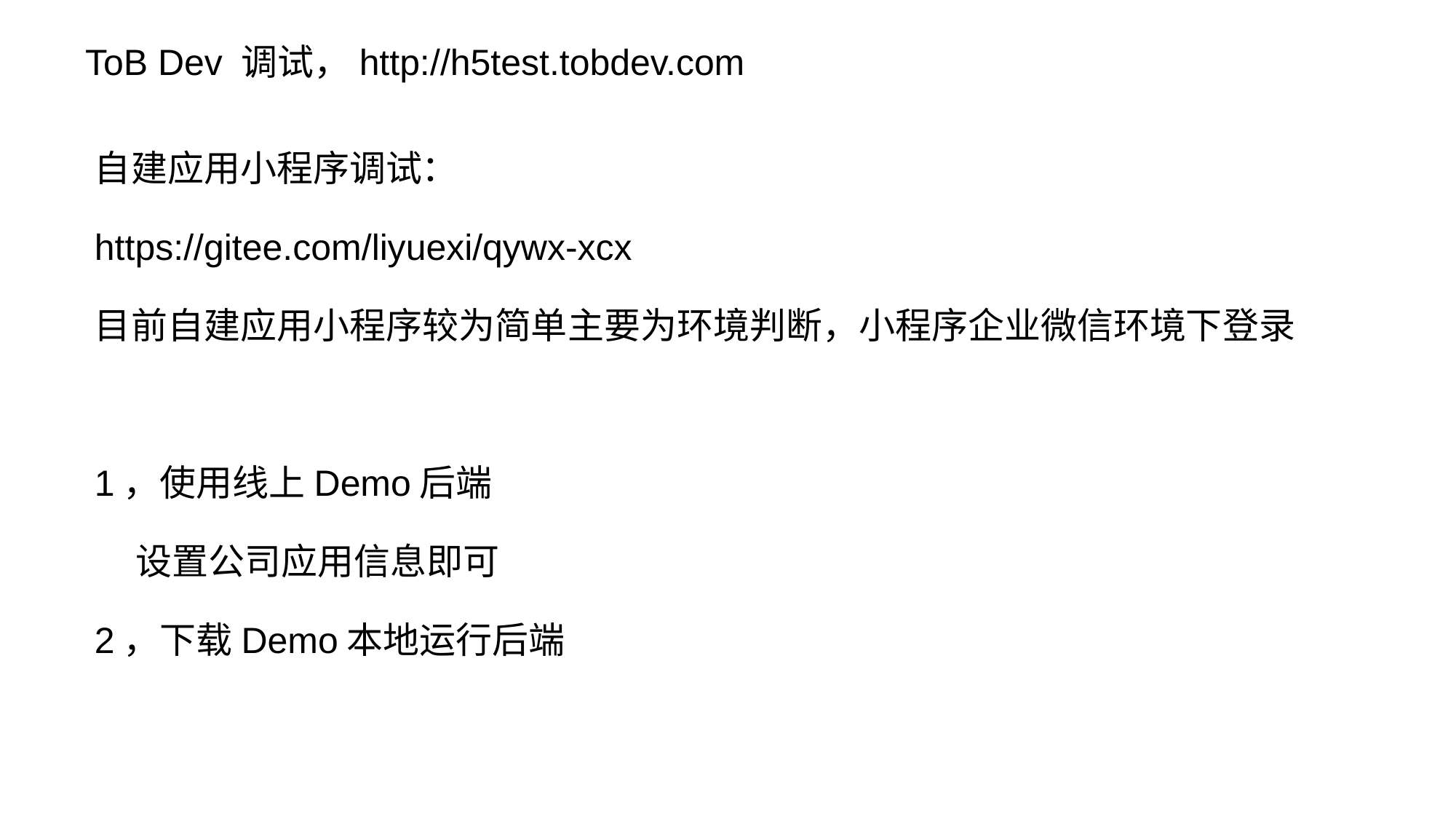

# ToB Dev 调试，http://h5test.tobdev.com
自建应用小程序调试：

https://gitee.com/liyuexi/qywx-xcx

目前自建应用小程序较为简单主要为环境判断，小程序企业微信环境下登录

1，使用线上Demo后端

    设置公司应用信息即可

2，下载Demo本地运行后端